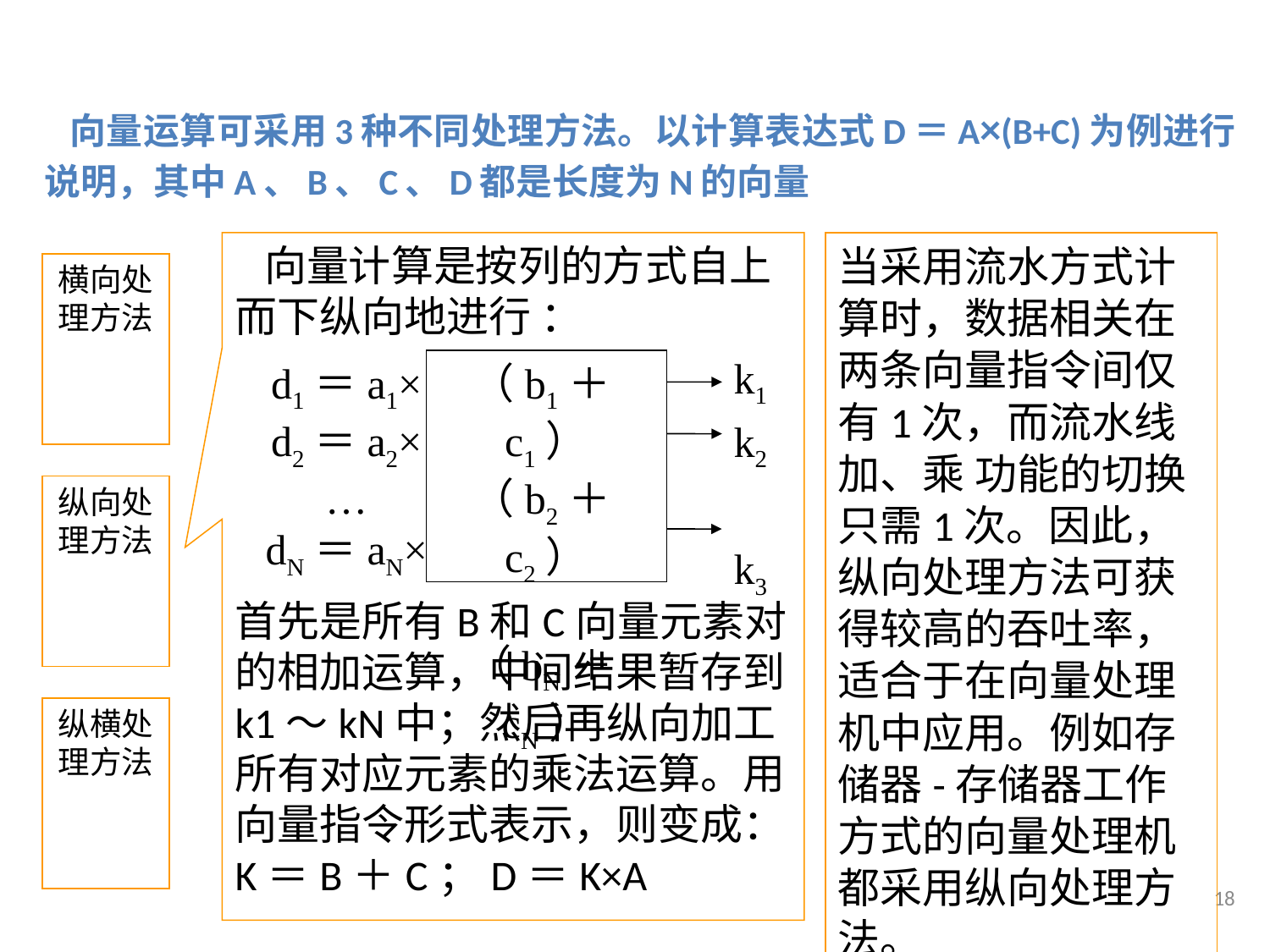

向量运算可采用3种不同处理方法。以计算表达式D＝A×(B+C)为例进行说明，其中A、B、C、D都是长度为N的向量
  向量计算是按列的方式自上而下纵向地进行 ：

首先是所有B和C向量元素对的相加运算，中间结果暂存到k1～kN中；然后再纵向加工所有对应元素的乘法运算。用向量指令形式表示，则变成：
K＝B＋C；D＝K×A
当采用流水方式计算时，数据相关在两条向量指令间仅有1次，而流水线加、乘 功能的切换只需1次。因此，纵向处理方法可获得较高的吞吐率，适合于在向量处理机中应用。例如存储器-存储器工作方式的向量处理机都采用纵向处理方法。
横向处理方法
k1
k2

k3
d1＝a1×
d2＝a2×
…
dN＝aN×
（b1＋c1）
（b2＋c2）

（bN＋cN）

纵向处理方法
纵横处理方法
18